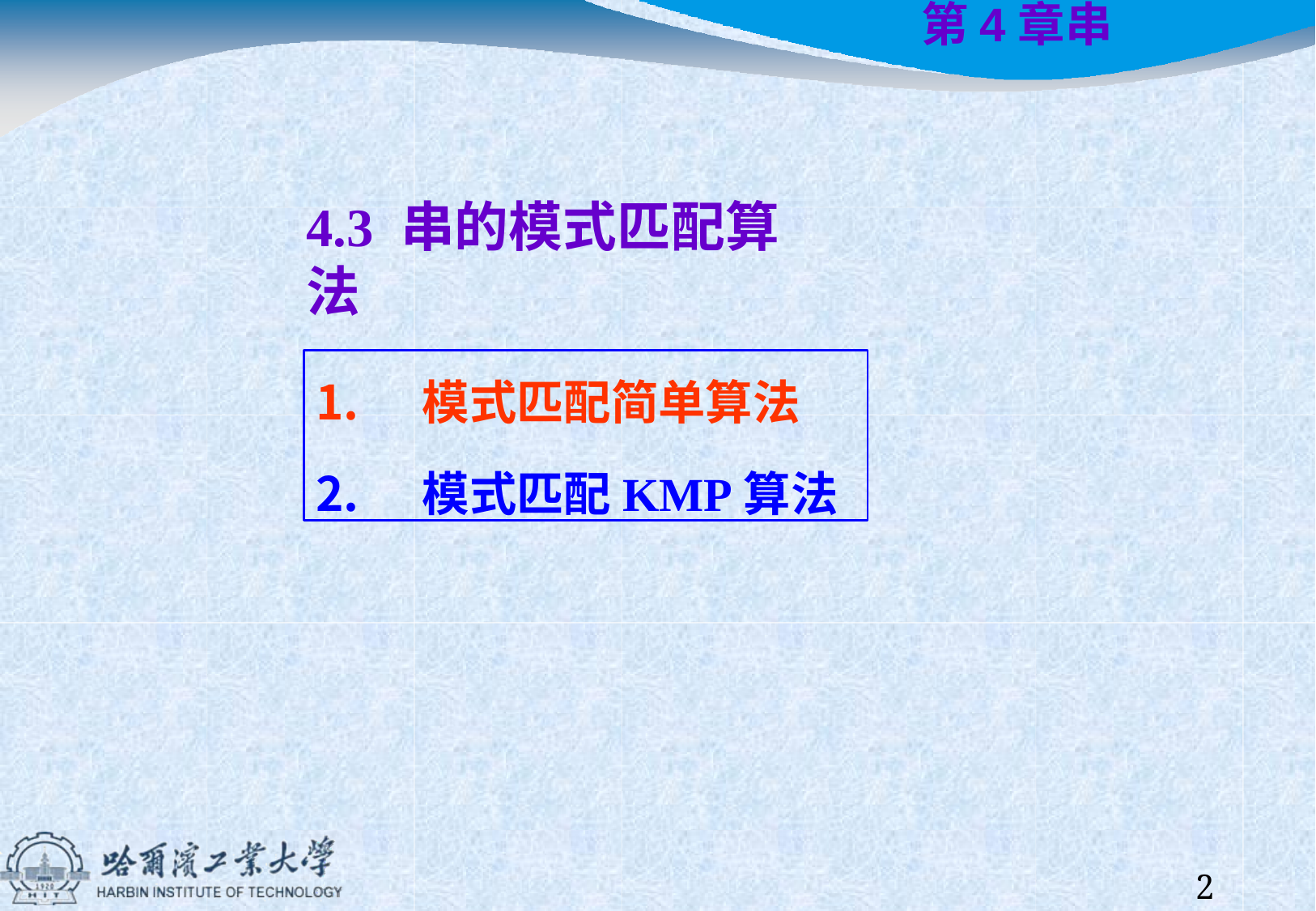

# 第4章	串
4.3 串的模式匹配算法
模式匹配简单算法
模式匹配KMP算法

24